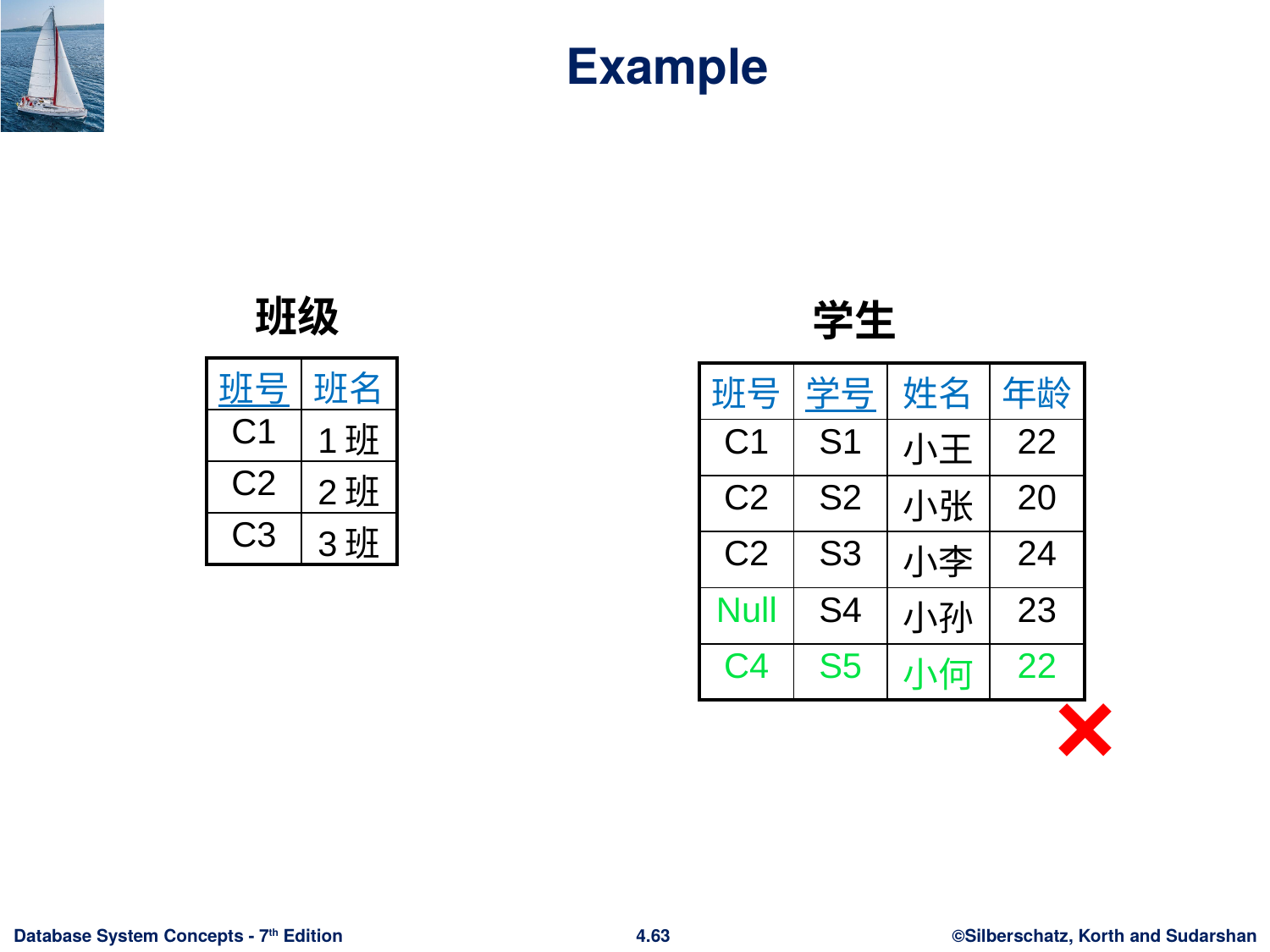

# Example

班级
学生
| 班号 | 班名 |
| --- | --- |
| C1 | 1班 |
| C2 | 2班 |
| C3 | 3班 |
| 班号 | 学号 | 姓名 | 年龄 |
| --- | --- | --- | --- |
| C1 | S1 | 小王 | 22 |
| C2 | S2 | 小张 | 20 |
| C2 | S3 | 小李 | 24 |
| Null | S4 | 小孙 | 23 |
| C4 | S5 | 小何 | 22 |
×